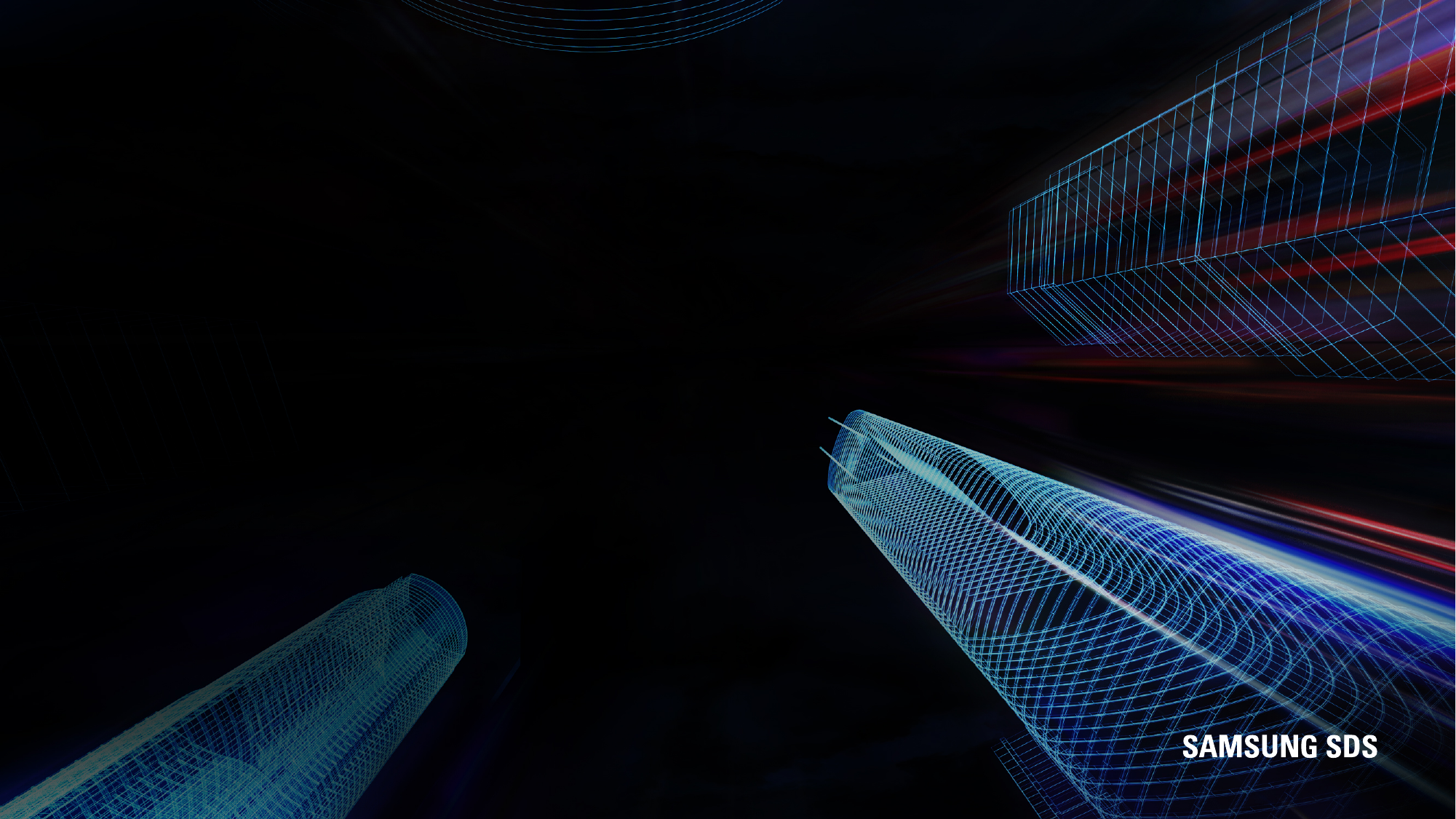

Samsung Cloud Platform 아이콘
PowerPoint 키트
December 2021
Copyright 2021. Samsung SDS Co., Ltd. All rights reserved.